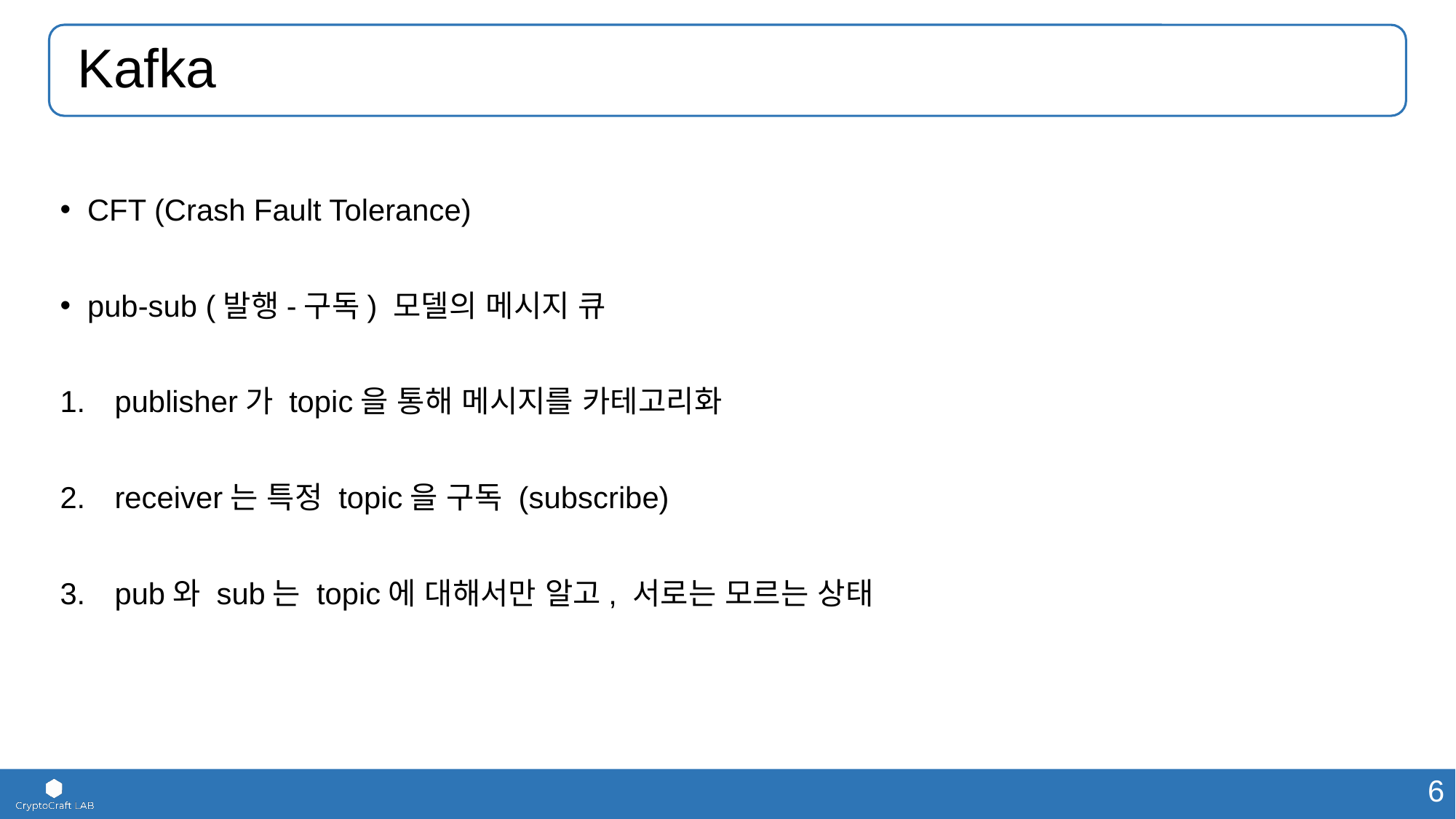

# Kafka

CFT (Crash Fault Tolerance)

pub-sub (발행-구독) 모델의 메시지 큐

publisher가 topic을 통해 메시지를 카테고리화

receiver는 특정 topic을 구독 (subscribe)

pub와 sub는 topic에 대해서만 알고, 서로는 모르는 상태